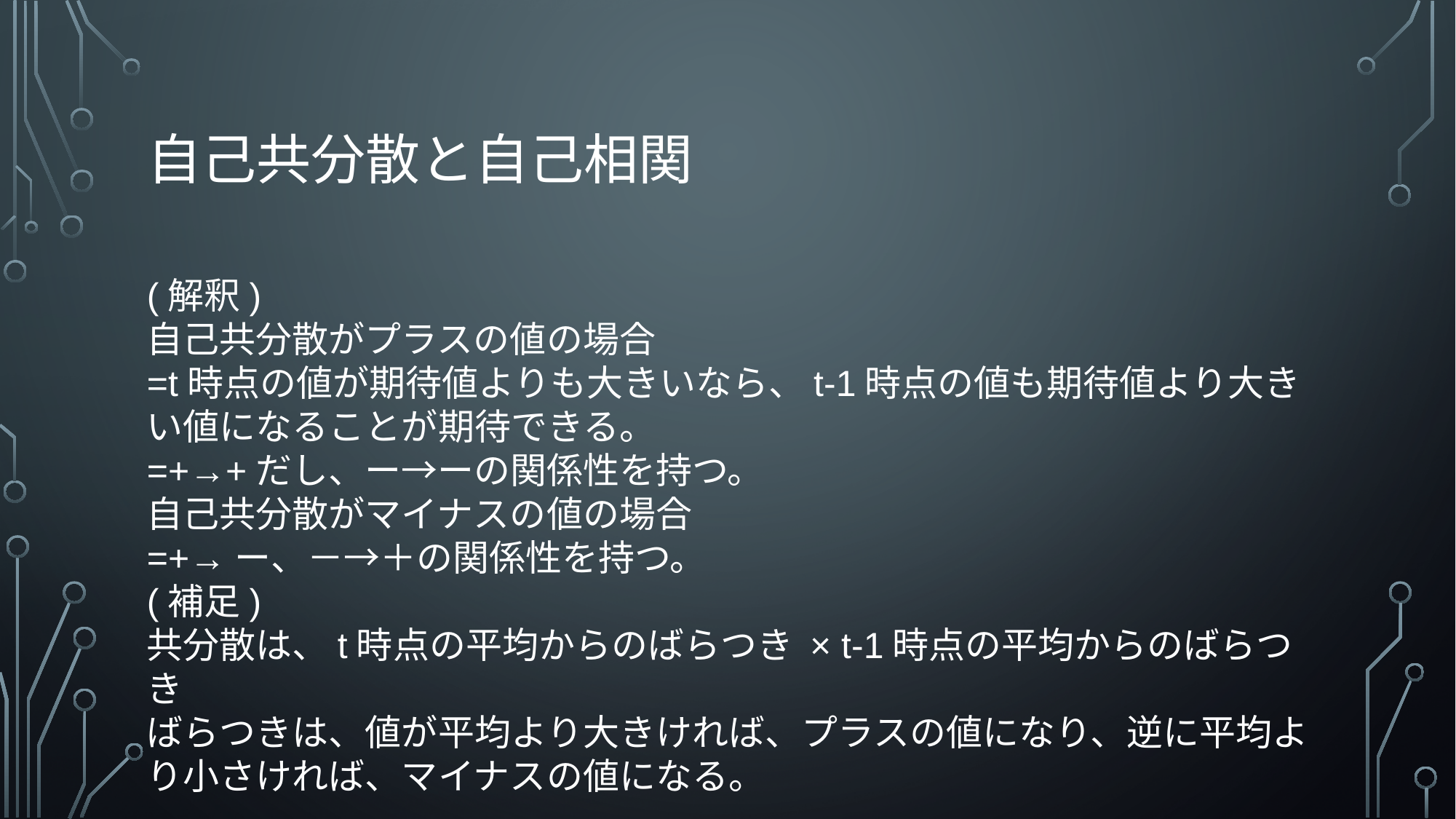

# 自己共分散と自己相関
(解釈)
自己共分散がプラスの値の場合
=t時点の値が期待値よりも大きいなら、t-1時点の値も期待値より大きい値になることが期待できる。
=+→+だし、ー→ーの関係性を持つ。
自己共分散がマイナスの値の場合
=+→ー、－→＋の関係性を持つ。
(補足)
共分散は、t時点の平均からのばらつき × t-1時点の平均からのばらつき
ばらつきは、値が平均より大きければ、プラスの値になり、逆に平均より小さければ、マイナスの値になる。